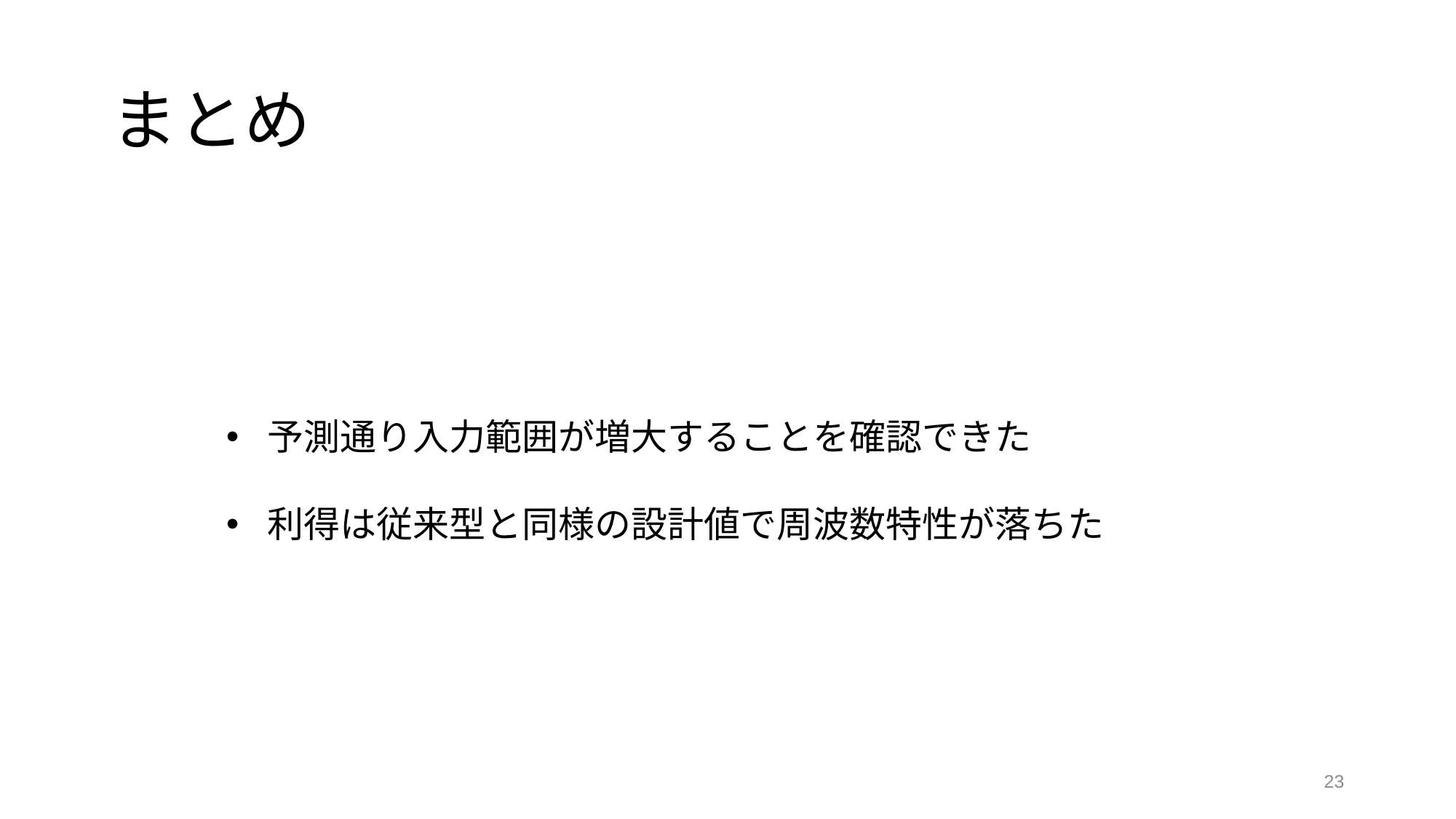

# まとめ
予測通り入力範囲が増大することを確認できた

利得は従来型と同様の設計値で周波数特性が落ちた
23